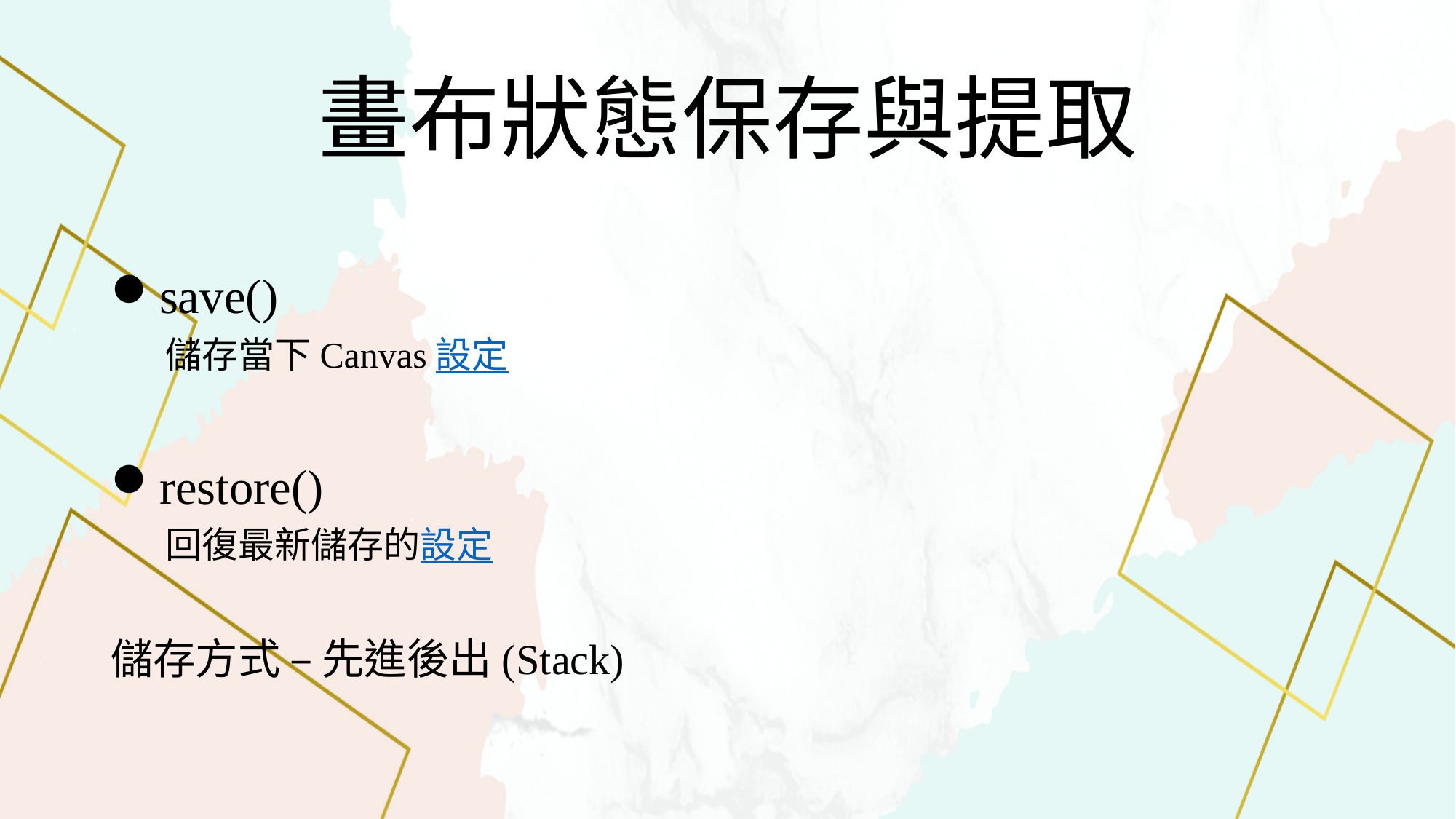

# 畫布狀態保存與提取
save()
儲存當下Canvas設定

restore()
回復最新儲存的設定

儲存方式 – 先進後出(Stack)